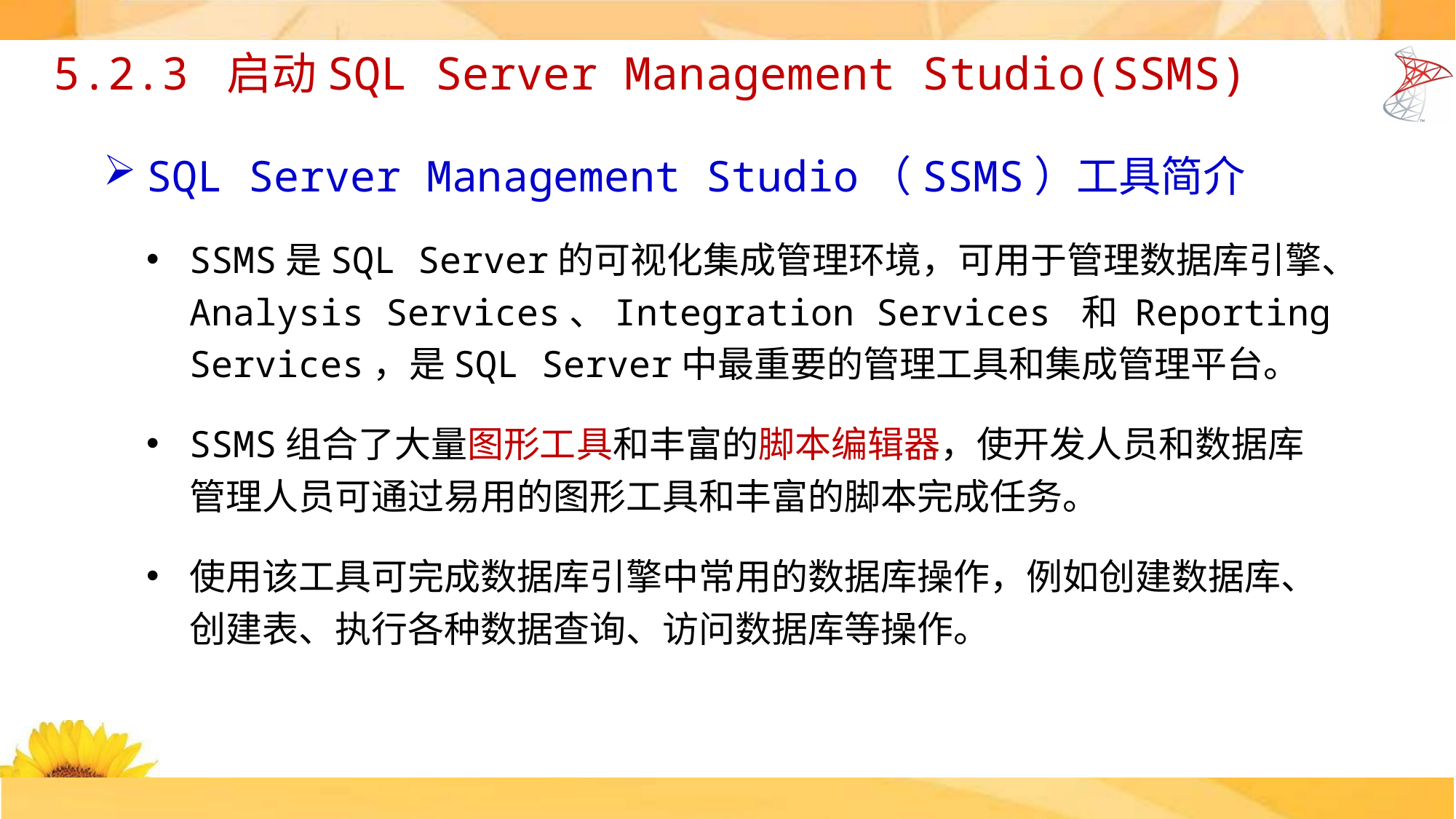

# 5.2.3 启动SQL Server Management Studio(SSMS)
SQL Server Management Studio（SSMS）工具简介
SSMS是SQL Server的可视化集成管理环境，可用于管理数据库引擎、Analysis Services、Integration Services 和 Reporting Services，是SQL Server中最重要的管理工具和集成管理平台。
SSMS组合了大量图形工具和丰富的脚本编辑器，使开发人员和数据库管理人员可通过易用的图形工具和丰富的脚本完成任务。
使用该工具可完成数据库引擎中常用的数据库操作，例如创建数据库、创建表、执行各种数据查询、访问数据库等操作。